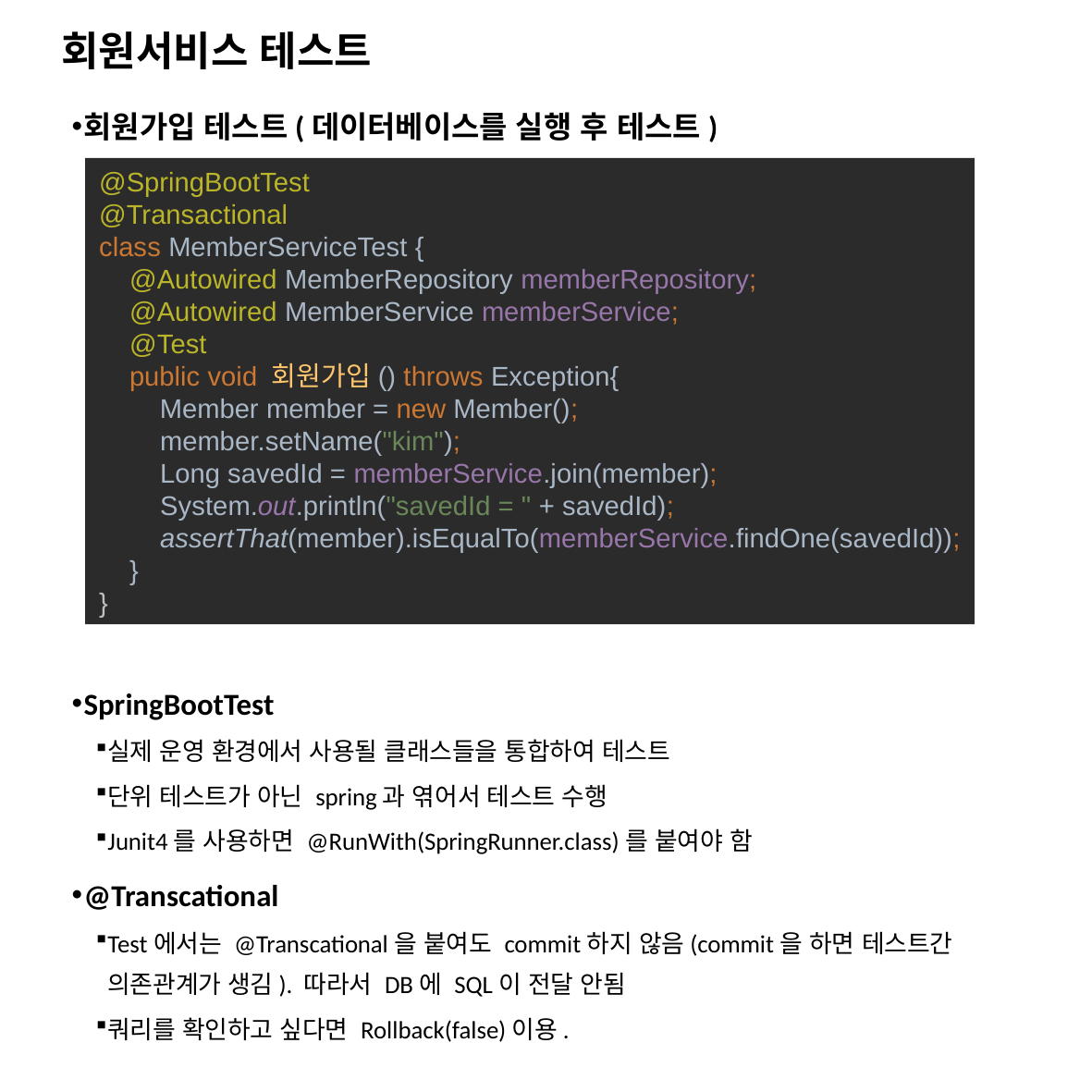

# 회원서비스 테스트
회원가입 테스트(데이터베이스를 실행 후 테스트)

SpringBootTest
실제 운영 환경에서 사용될 클래스들을 통합하여 테스트
단위 테스트가 아닌 spring과 엮어서 테스트 수행
Junit4를 사용하면 @RunWith(SpringRunner.class)를 붙여야 함
@Transcational
Test에서는 @Transcational을 붙여도 commit하지 않음(commit을 하면 테스트간 의존관계가 생김). 따라서 DB에 SQL이 전달 안됨
쿼리를 확인하고 싶다면 Rollback(false)이용.

@SpringBootTest
@Transactional
class MemberServiceTest {
    @Autowired MemberRepository memberRepository;
    @Autowired MemberService memberService;
    @Test
    public void 회원가입() throws Exception{
        Member member = new Member();
        member.setName("kim");
        Long savedId = memberService.join(member);
        System.out.println("savedId = " + savedId);
        assertThat(member).isEqualTo(memberService.findOne(savedId));
    }
}